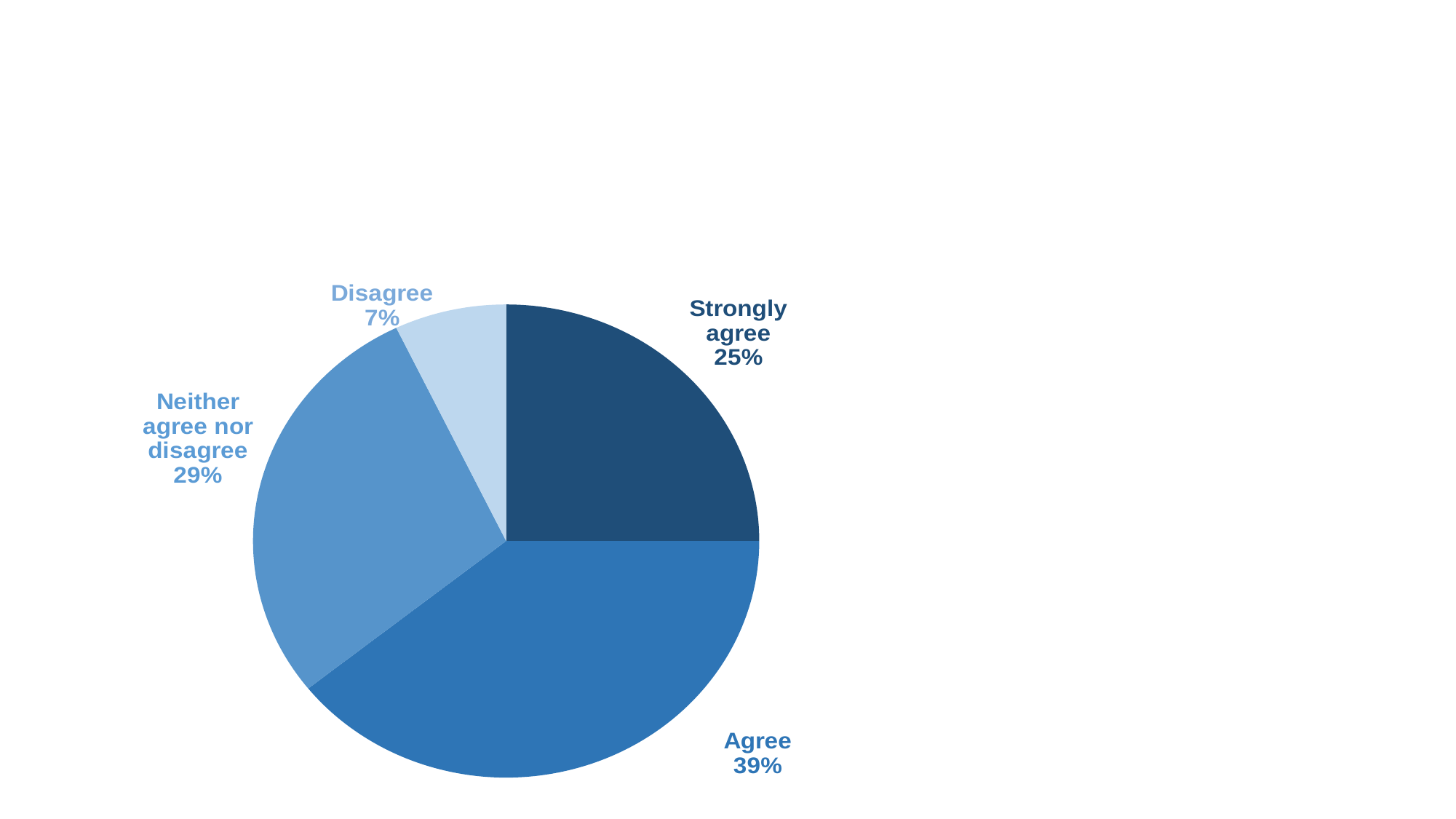

#

### Chart

| Category | 系列 1 |
|---|---|
| Strongly agree | 7.0 |
| Agree | 11.0 |
| Neither agree nor disagree | 8.0 |
| Disagree | 2.0 |
| Strongly disagree | 0.0 |